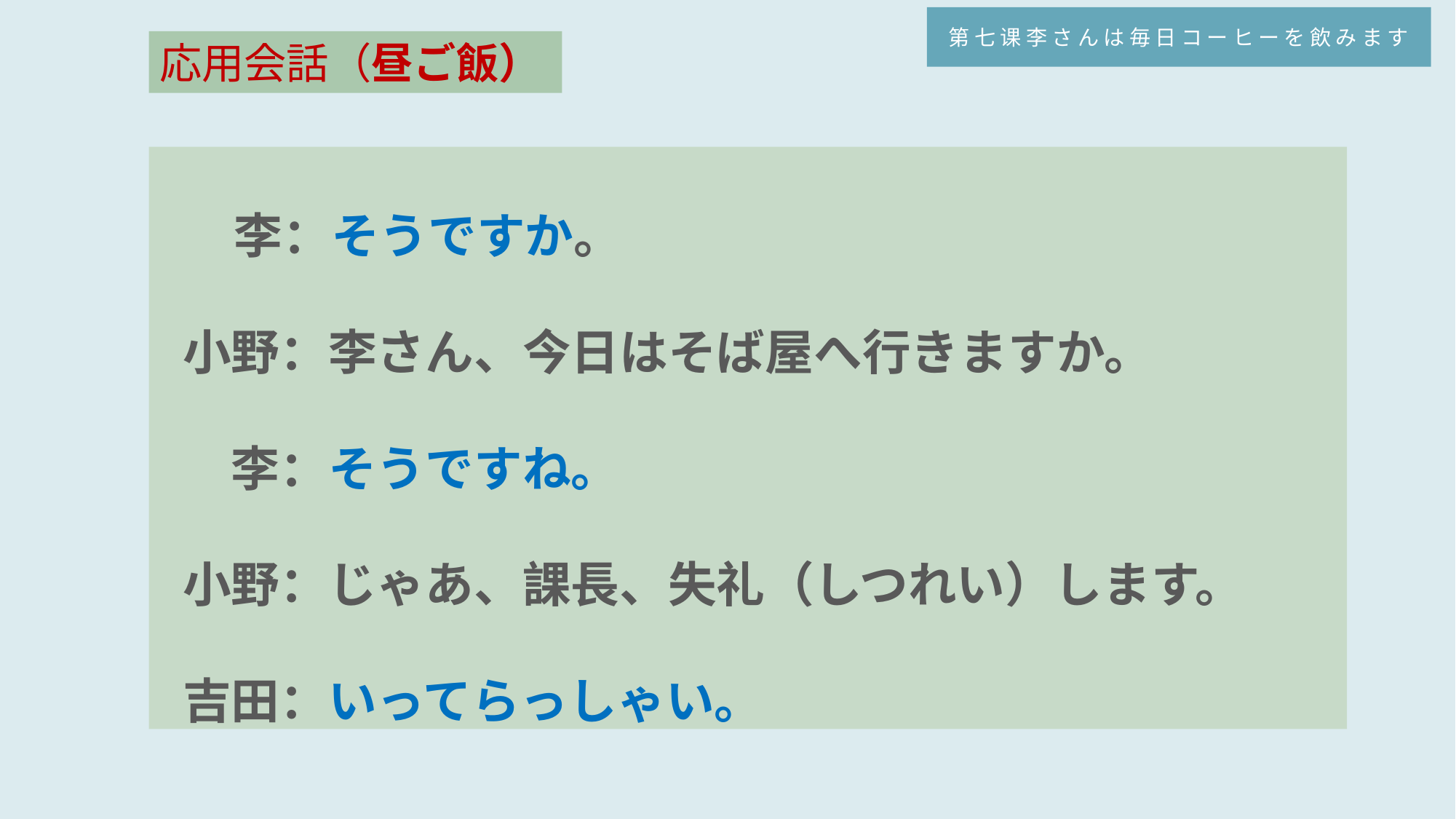

第七课李さんは毎日コーヒーを飲みます
応用会話（昼ご飯）
　　李：そうですか。
  小野：李さん、今日はそば屋へ行きますか。
  　李：そうですね。
  小野：じゃあ、課長、失礼（しつれい）します。
  吉田：いってらっしゃい。